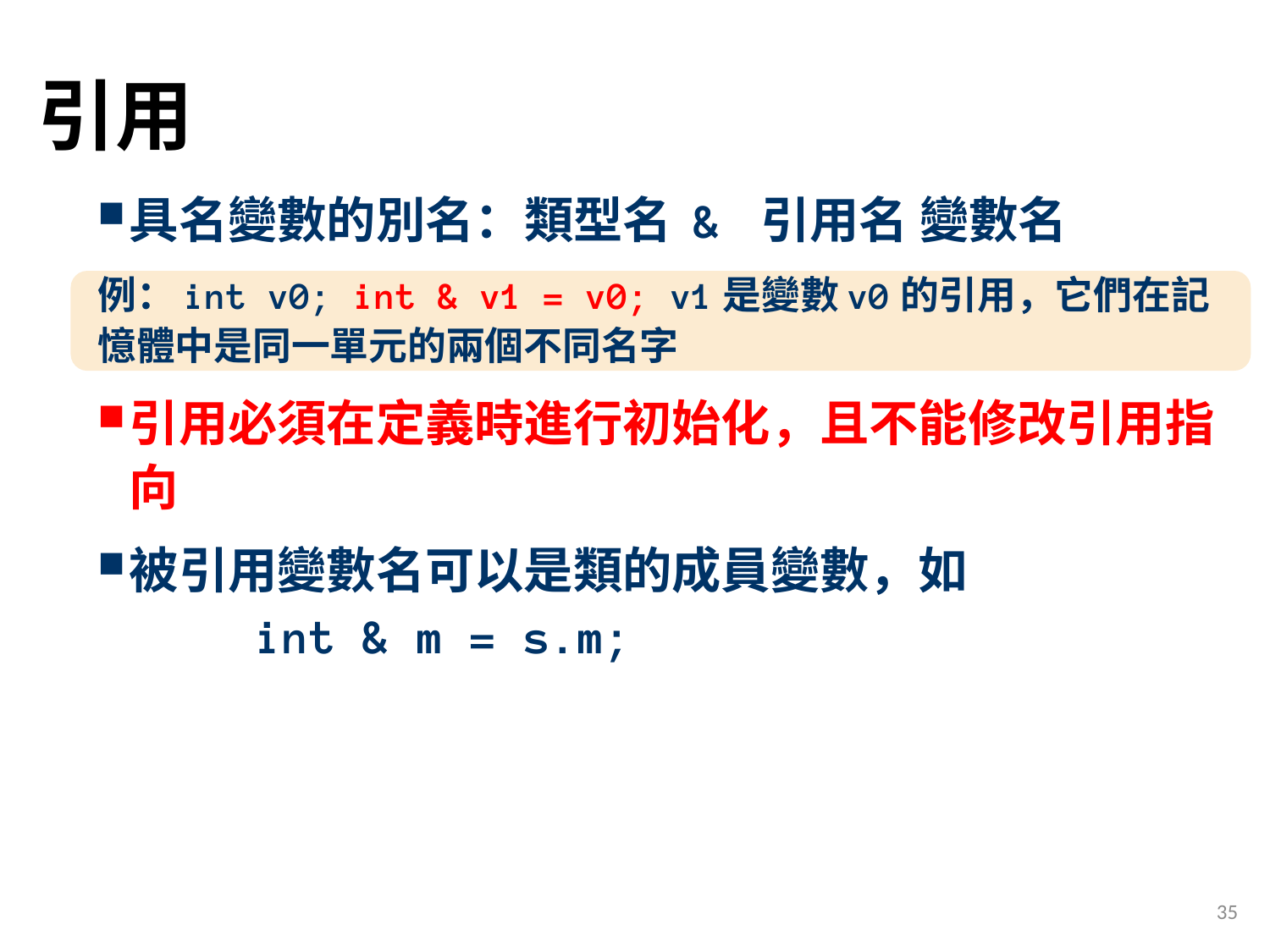

# 引用
具名變數的別名：類型名 & 引用名 變數名
例：int v0; int & v1 = v0; v1是變數v0的引用，它們在記憶體中是同一單元的兩個不同名字
引用必須在定義時進行初始化，且不能修改引用指向
被引用變數名可以是類的成員變數，如
	int & m = s.m;

35